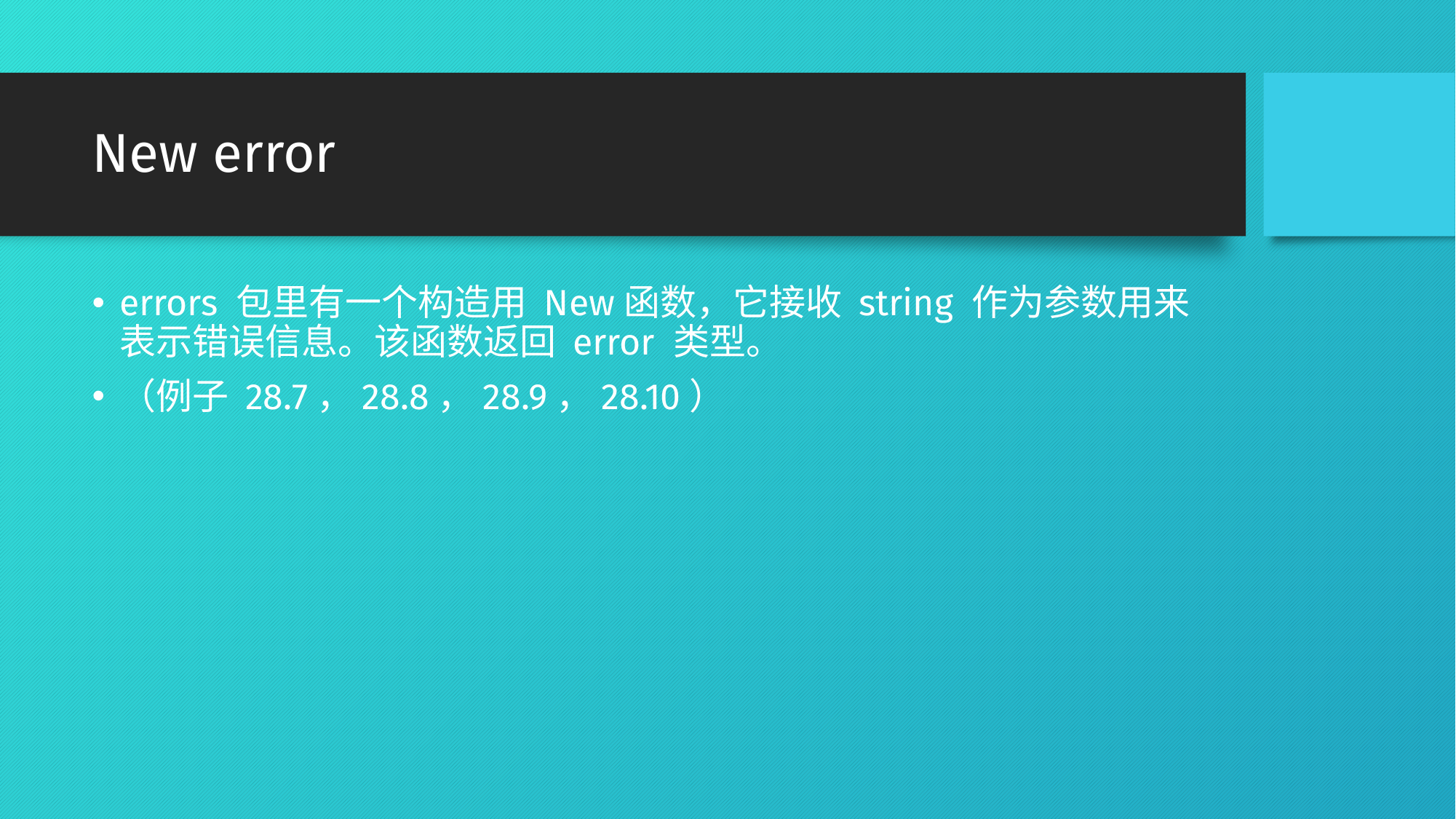

# New error
errors 包里有一个构造用 New函数，它接收 string 作为参数用来表示错误信息。该函数返回 error 类型。
（例子 28.7，28.8，28.9，28.10）